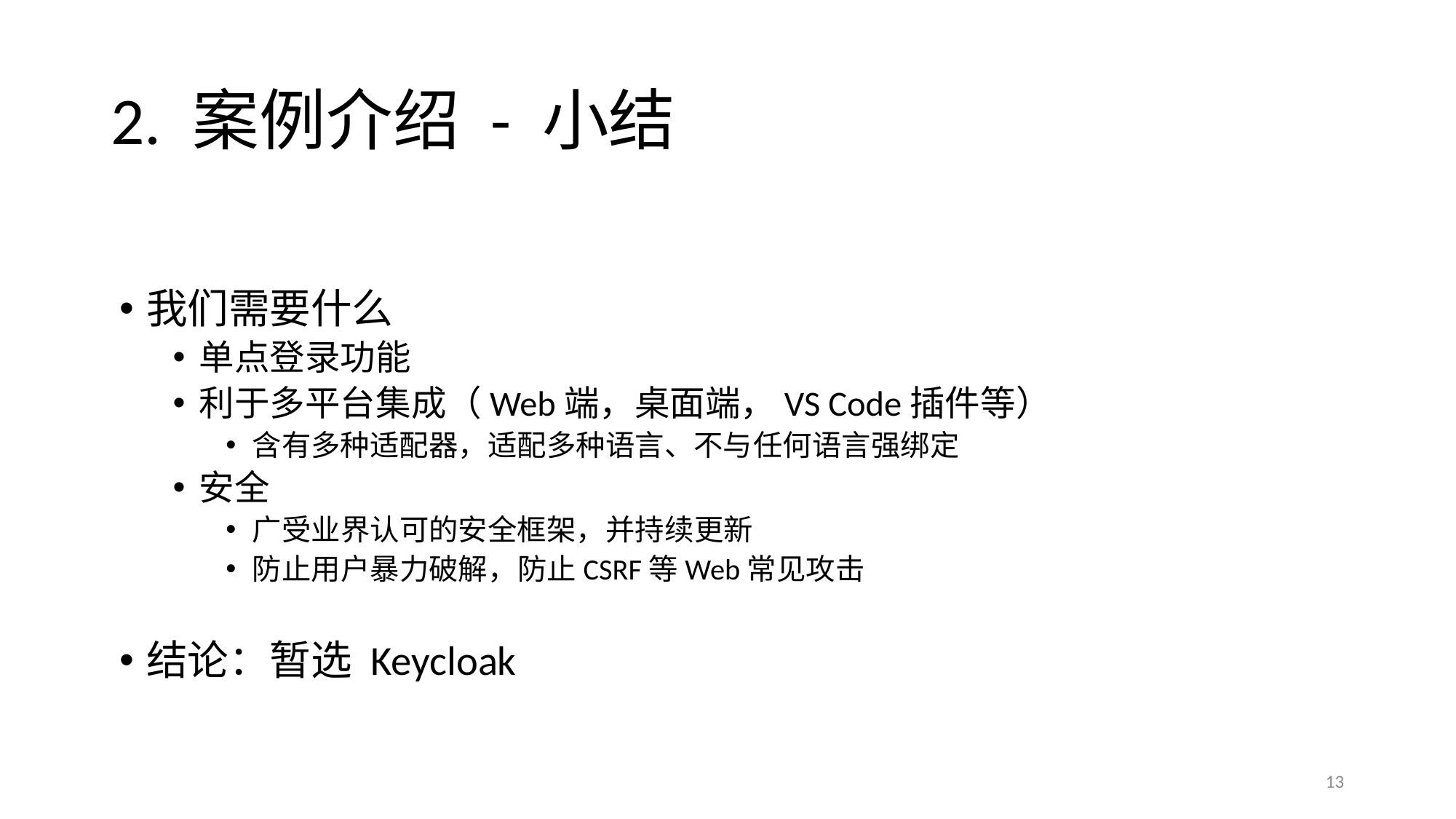

# 2. 案例介绍 - 小结
我们需要什么
单点登录功能
利于多平台集成（Web端，桌面端，VS Code插件等）
含有多种适配器，适配多种语言、不与任何语言强绑定
安全
广受业界认可的安全框架，并持续更新
防止用户暴力破解，防止CSRF等Web常见攻击

结论：暂选 Keycloak

13